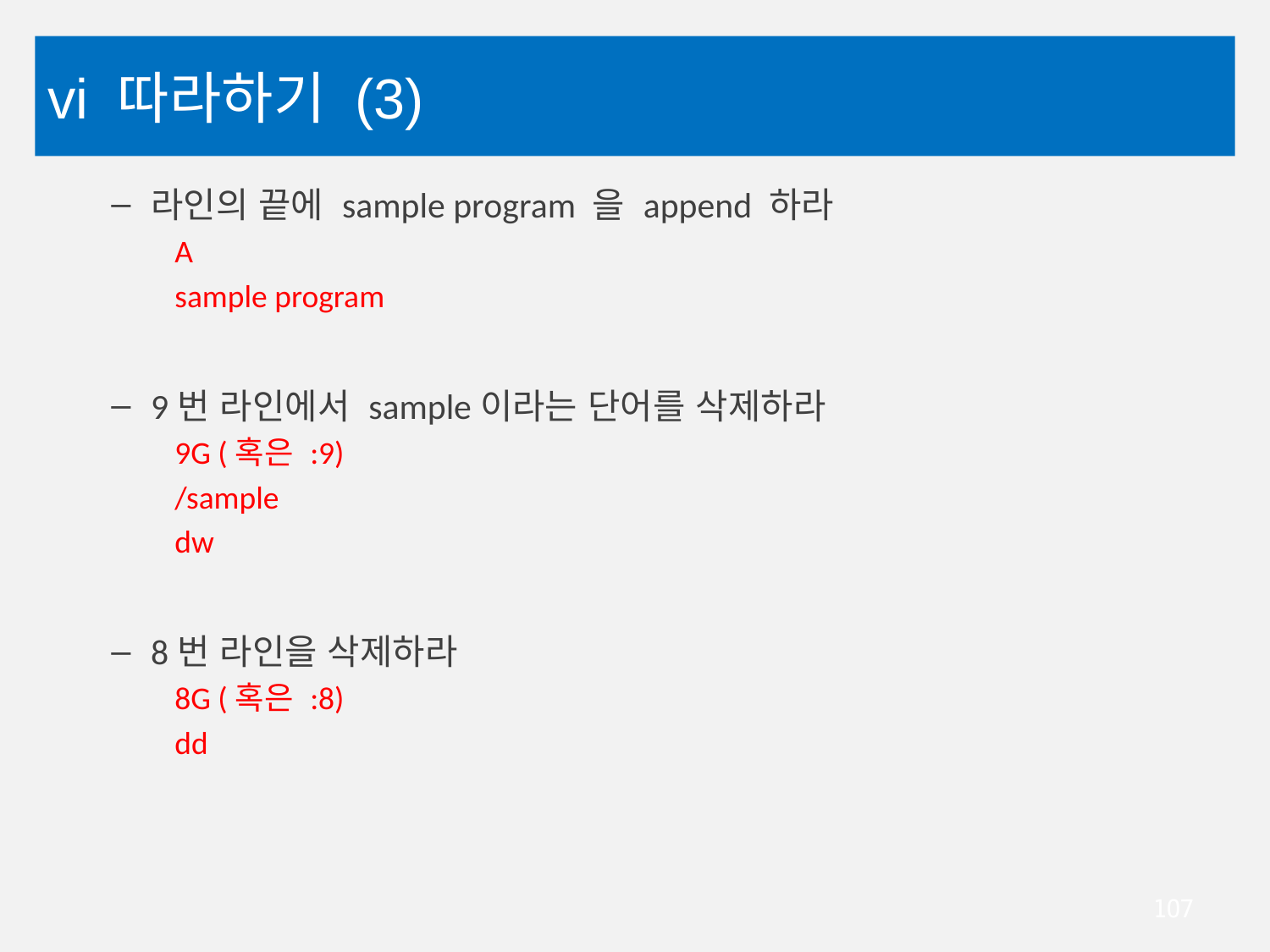

# vi 따라하기 (3)
라인의 끝에 sample program 을 append 하라
A
sample program

9번 라인에서 sample이라는 단어를 삭제하라
9G (혹은 :9)
/sample
dw

8번 라인을 삭제하라
8G (혹은 :8)
dd
107